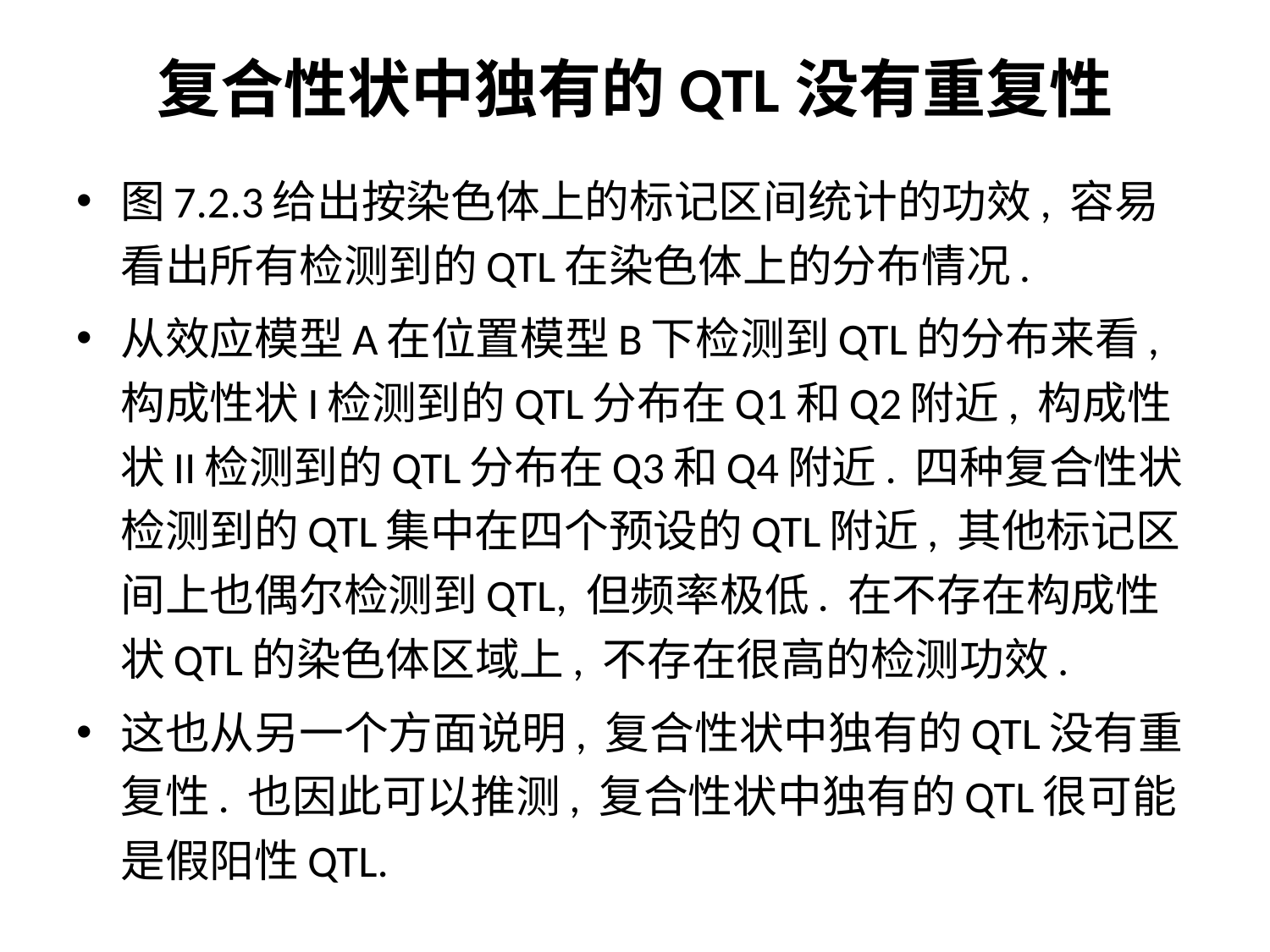

# 复合性状中独有的QTL没有重复性
图7.2.3给出按染色体上的标记区间统计的功效, 容易看出所有检测到的QTL在染色体上的分布情况.
从效应模型A在位置模型B下检测到QTL的分布来看, 构成性状I检测到的QTL分布在Q1和Q2附近, 构成性状II检测到的QTL分布在Q3和Q4附近. 四种复合性状检测到的QTL集中在四个预设的QTL附近, 其他标记区间上也偶尔检测到QTL, 但频率极低. 在不存在构成性状QTL的染色体区域上, 不存在很高的检测功效.
这也从另一个方面说明, 复合性状中独有的QTL没有重复性. 也因此可以推测, 复合性状中独有的QTL很可能是假阳性QTL.